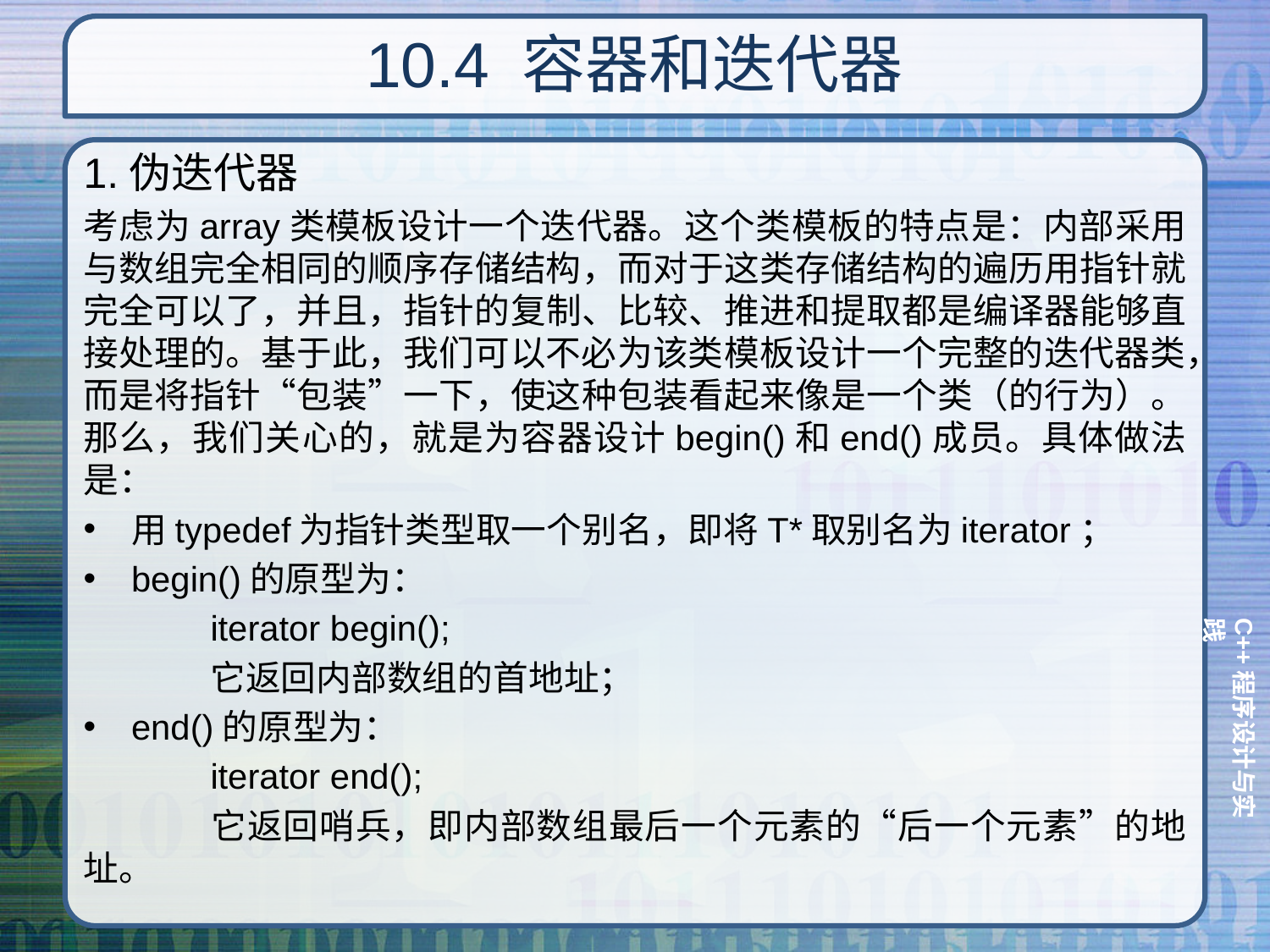

# 10.4 容器和迭代器
1.伪迭代器
考虑为array类模板设计一个迭代器。这个类模板的特点是：内部采用与数组完全相同的顺序存储结构，而对于这类存储结构的遍历用指针就完全可以了，并且，指针的复制、比较、推进和提取都是编译器能够直接处理的。基于此，我们可以不必为该类模板设计一个完整的迭代器类，而是将指针“包装”一下，使这种包装看起来像是一个类（的行为）。那么，我们关心的，就是为容器设计begin()和end()成员。具体做法是：
用typedef为指针类型取一个别名，即将T*取别名为iterator；
begin()的原型为：
	iterator begin();
	它返回内部数组的首地址；
end()的原型为：
	iterator end();
	它返回哨兵，即内部数组最后一个元素的“后一个元素”的地址。